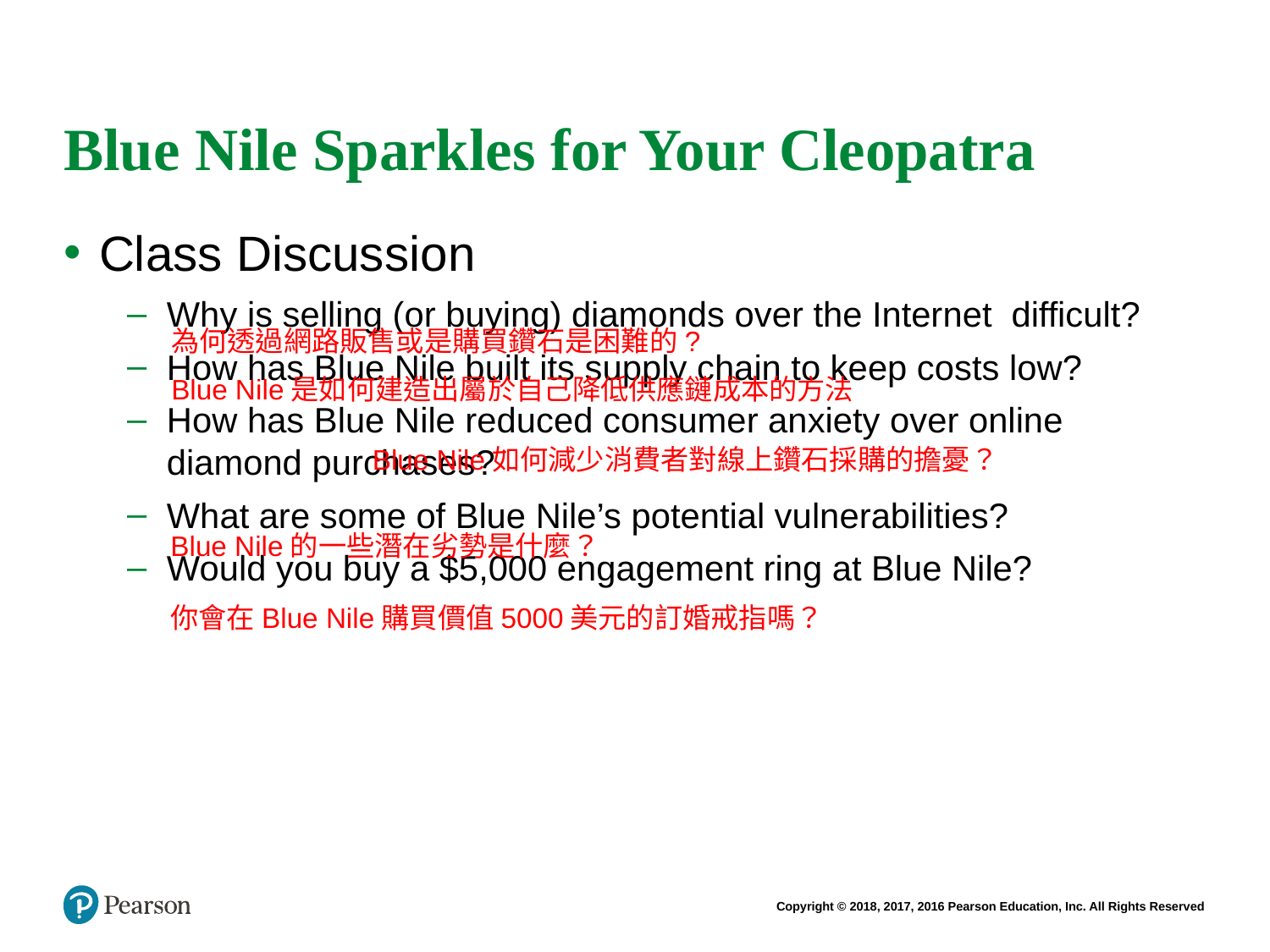

# Blue Nile Sparkles for Your Cleopatra
Class Discussion
Why is selling (or buying) diamonds over the Internet  difficult?
How has Blue Nile built its supply chain to keep costs low?
How has Blue Nile reduced consumer anxiety over online diamond purchases?
What are some of Blue Nile’s potential vulnerabilities?
Would you buy a $5,000 engagement ring at Blue Nile?
為何透過網路販售或是購買鑽石是困難的?
Blue Nile是如何建造出屬於自己降低供應鏈成本的方法
Blue Nile如何減少消費者對線上鑽石採購的擔憂？
Blue Nile的一些潛在劣勢是什麼？
你會在Blue Nile購買價值5000美元的訂婚戒指嗎？